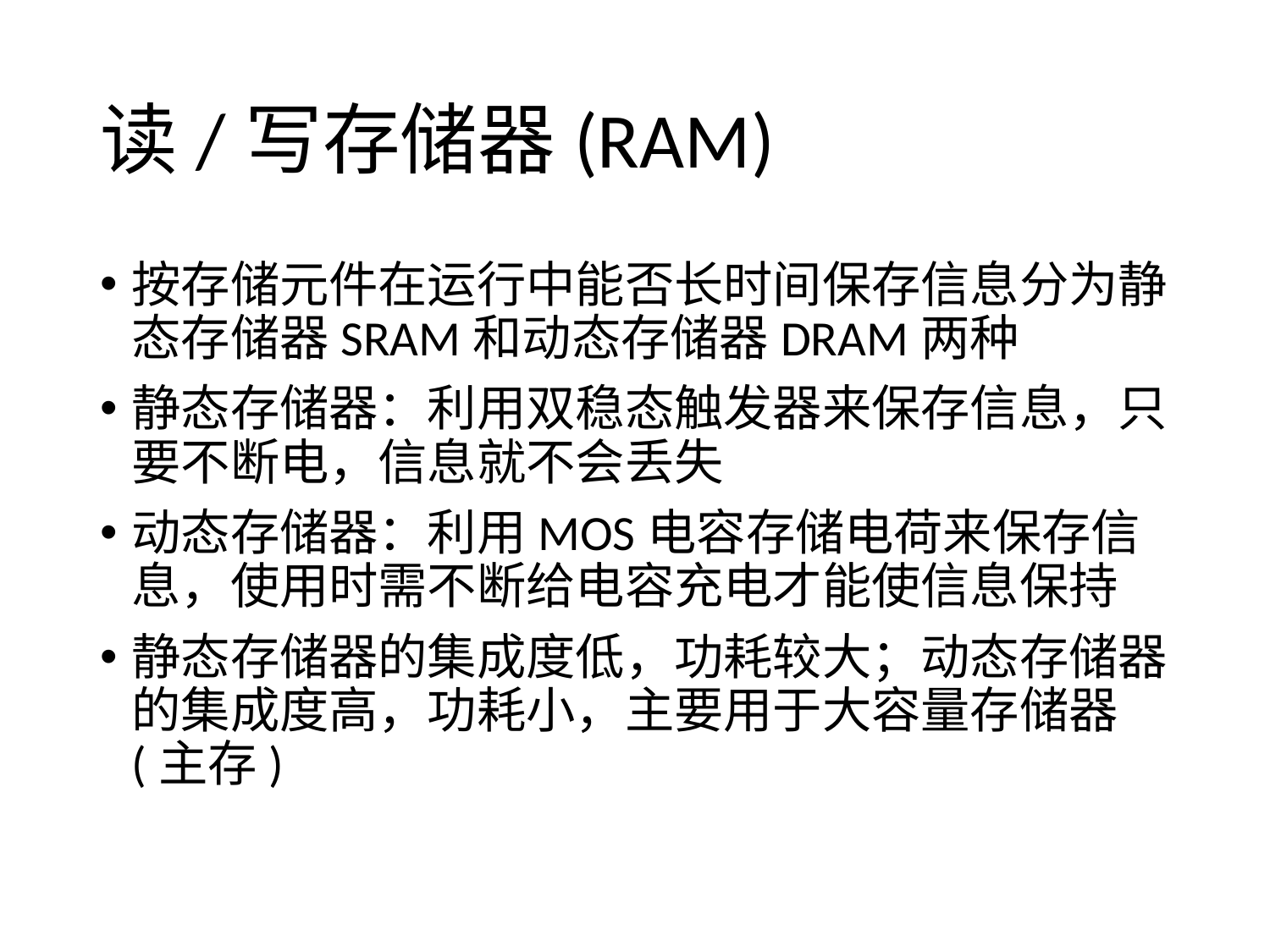

# 读/写存储器(RAM)
按存储元件在运行中能否长时间保存信息分为静态存储器SRAM和动态存储器DRAM两种
静态存储器：利用双稳态触发器来保存信息，只要不断电，信息就不会丢失
动态存储器：利用MOS电容存储电荷来保存信息，使用时需不断给电容充电才能使信息保持
静态存储器的集成度低，功耗较大；动态存储器的集成度高，功耗小，主要用于大容量存储器(主存)